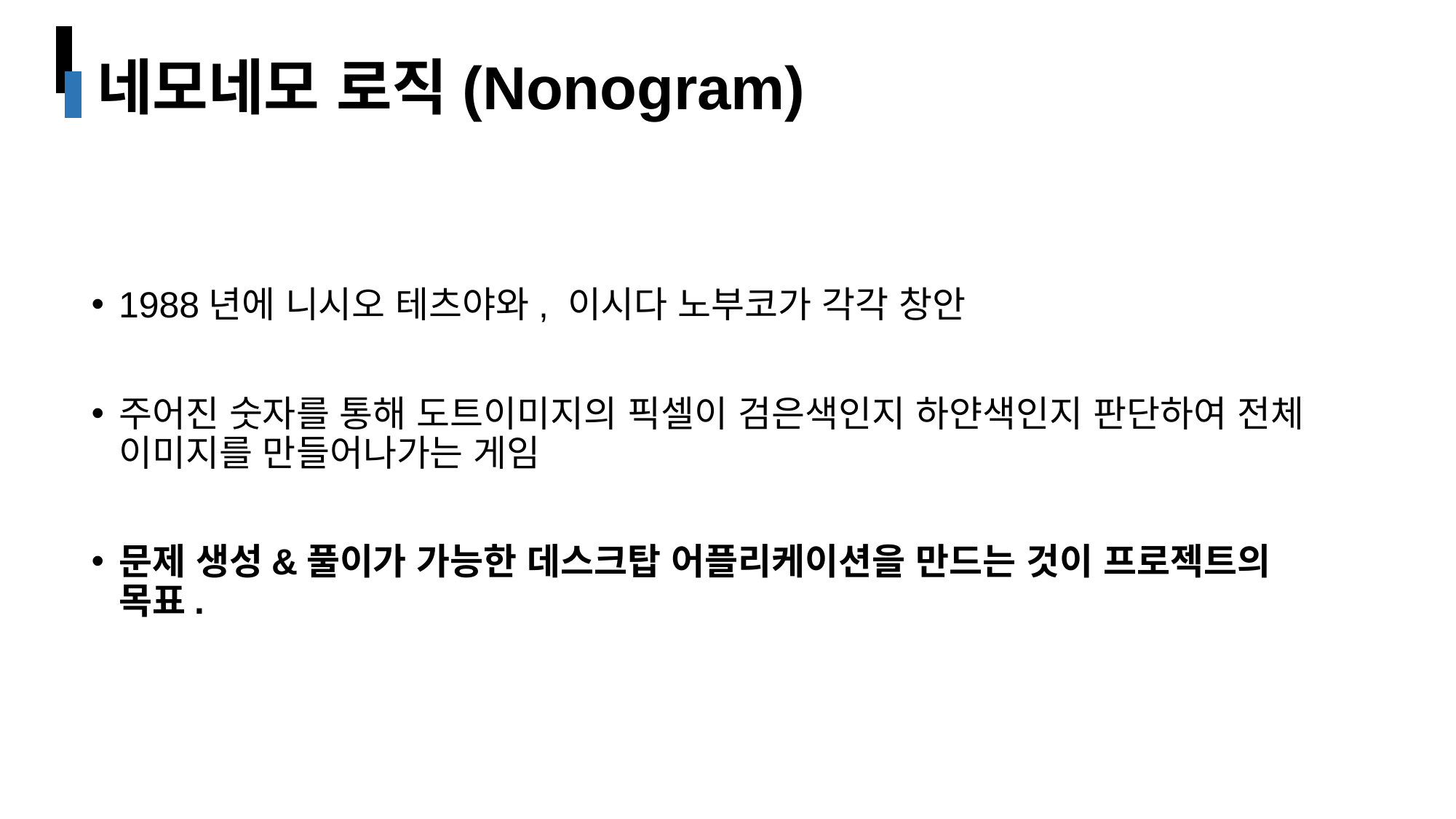

네모네모 로직(Nonogram)

1988년에 니시오 테츠야와, 이시다 노부코가 각각 창안

주어진 숫자를 통해 도트이미지의 픽셀이 검은색인지 하얀색인지 판단하여 전체 이미지를 만들어나가는 게임

문제 생성&풀이가 가능한 데스크탑 어플리케이션을 만드는 것이 프로젝트의 목표.